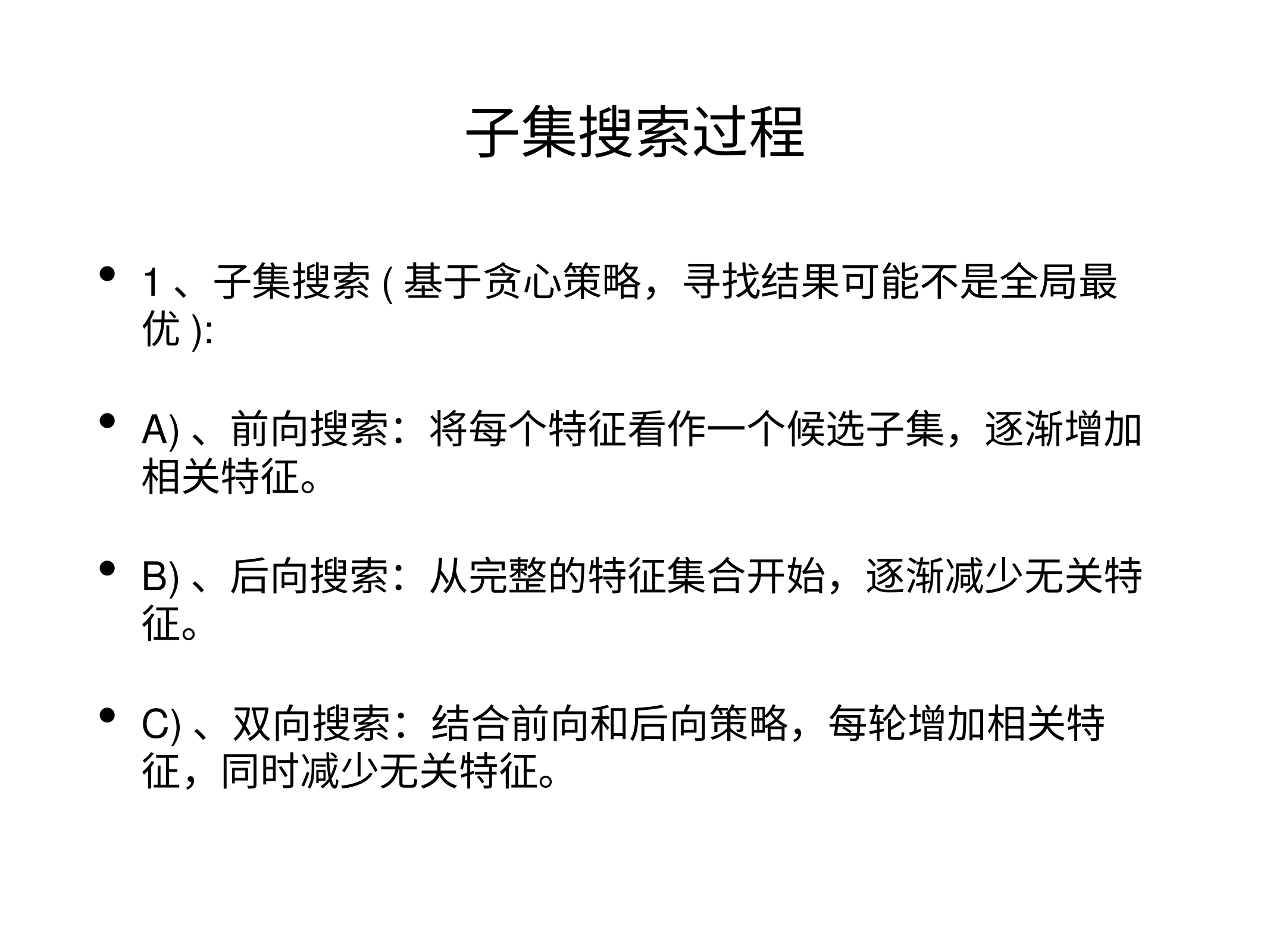

# 子集搜索过程
1、子集搜索(基于贪心策略，寻找结果可能不是全局最优):
A)、前向搜索：将每个特征看作一个候选子集，逐渐增加相关特征。
B)、后向搜索：从完整的特征集合开始，逐渐减少无关特征。
C)、双向搜索：结合前向和后向策略，每轮增加相关特征，同时减少无关特征。